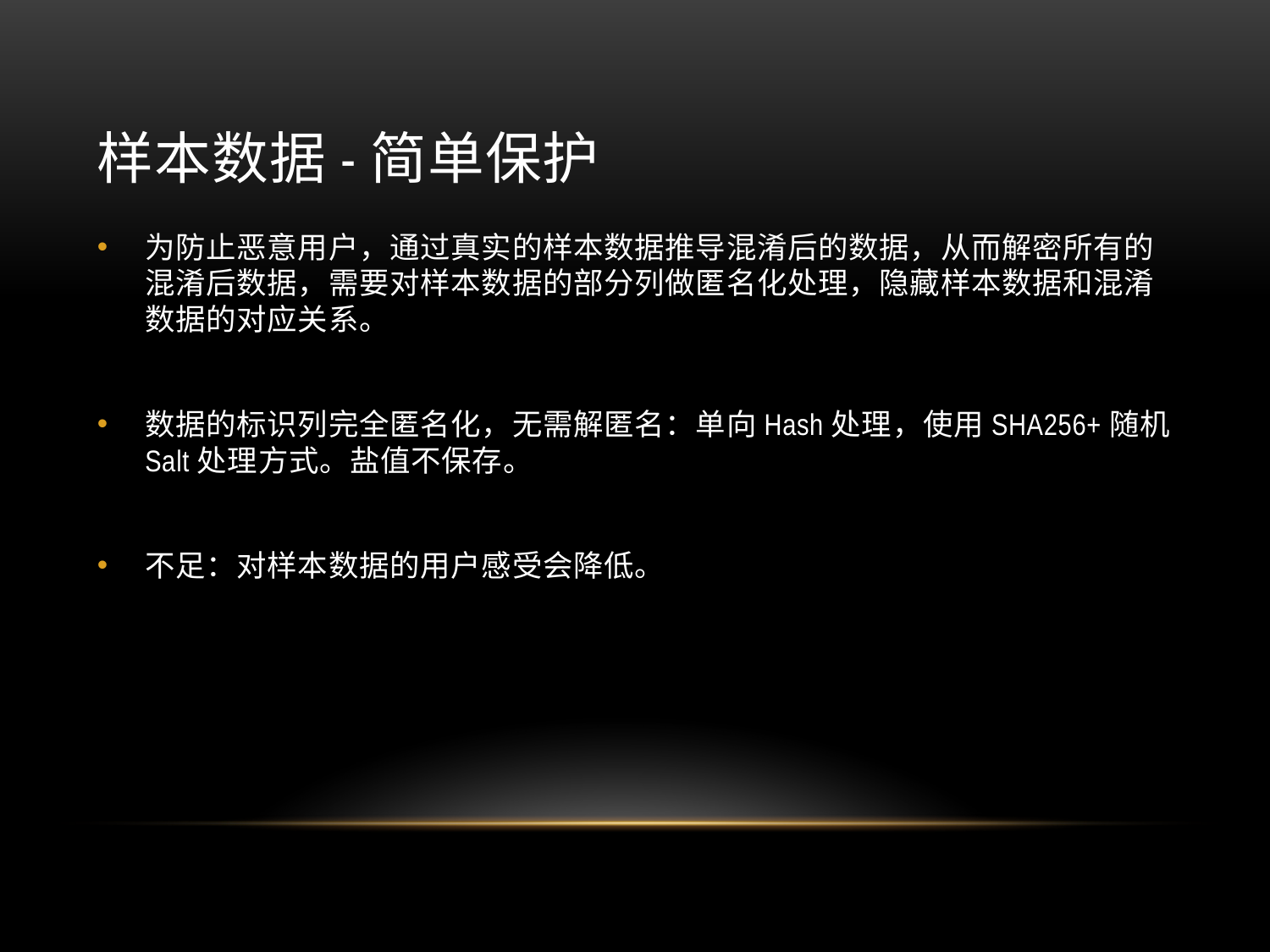

# 样本数据-简单保护
为防止恶意用户，通过真实的样本数据推导混淆后的数据，从而解密所有的混淆后数据，需要对样本数据的部分列做匿名化处理，隐藏样本数据和混淆数据的对应关系。

数据的标识列完全匿名化，无需解匿名：单向Hash处理，使用SHA256+随机Salt处理方式。盐值不保存。

不足：对样本数据的用户感受会降低。